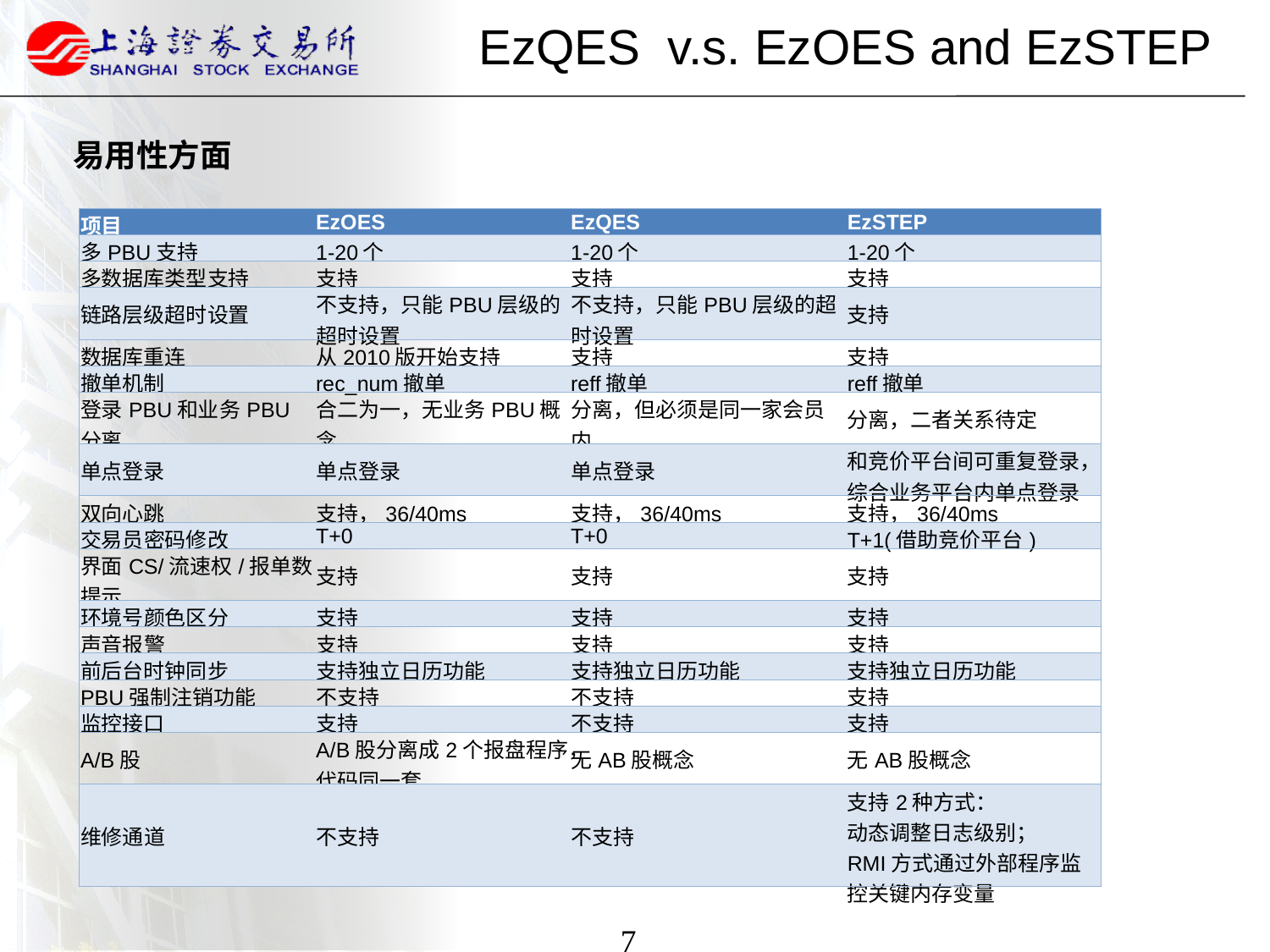

# EzQES  v.s. EzOES and EzSTEP
易用性方面
| 项目 | EzOES | EzQES | EzSTEP |
| --- | --- | --- | --- |
| 多PBU支持 | 1-20个 | 1-20个 | 1-20个 |
| 多数据库类型支持 | 支持 | 支持 | 支持 |
| 链路层级超时设置 | 不支持，只能PBU层级的超时设置 | 不支持，只能PBU层级的超时设置 | 支持 |
| 数据库重连 | 从2010版开始支持 | 支持 | 支持 |
| 撤单机制 | rec\_num撤单 | reff撤单 | reff撤单 |
| 登录PBU和业务PBU分离 | 合二为一，无业务PBU概念 | 分离，但必须是同一家会员内 | 分离，二者关系待定 |
| 单点登录 | 单点登录 | 单点登录 | 和竞价平台间可重复登录，综合业务平台内单点登录 |
| 双向心跳 | 支持，36/40ms | 支持，36/40ms | 支持，36/40ms |
| 交易员密码修改 | T+0 | T+0 | T+1(借助竞价平台) |
| 界面CS/流速权/报单数提示 | 支持 | 支持 | 支持 |
| 环境号颜色区分 | 支持 | 支持 | 支持 |
| 声音报警 | 支持 | 支持 | 支持 |
| 前后台时钟同步 | 支持独立日历功能 | 支持独立日历功能 | 支持独立日历功能 |
| PBU强制注销功能 | 不支持 | 不支持 | 支持 |
| 监控接口 | 支持 | 不支持 | 支持 |
| A/B股 | A/B股分离成2个报盘程序，代码同一套 | 无AB股概念 | 无AB股概念 |
| 维修通道 | 不支持 | 不支持 | 支持2种方式： 动态调整日志级别； RMI方式通过外部程序监控关键内存变量 |
7